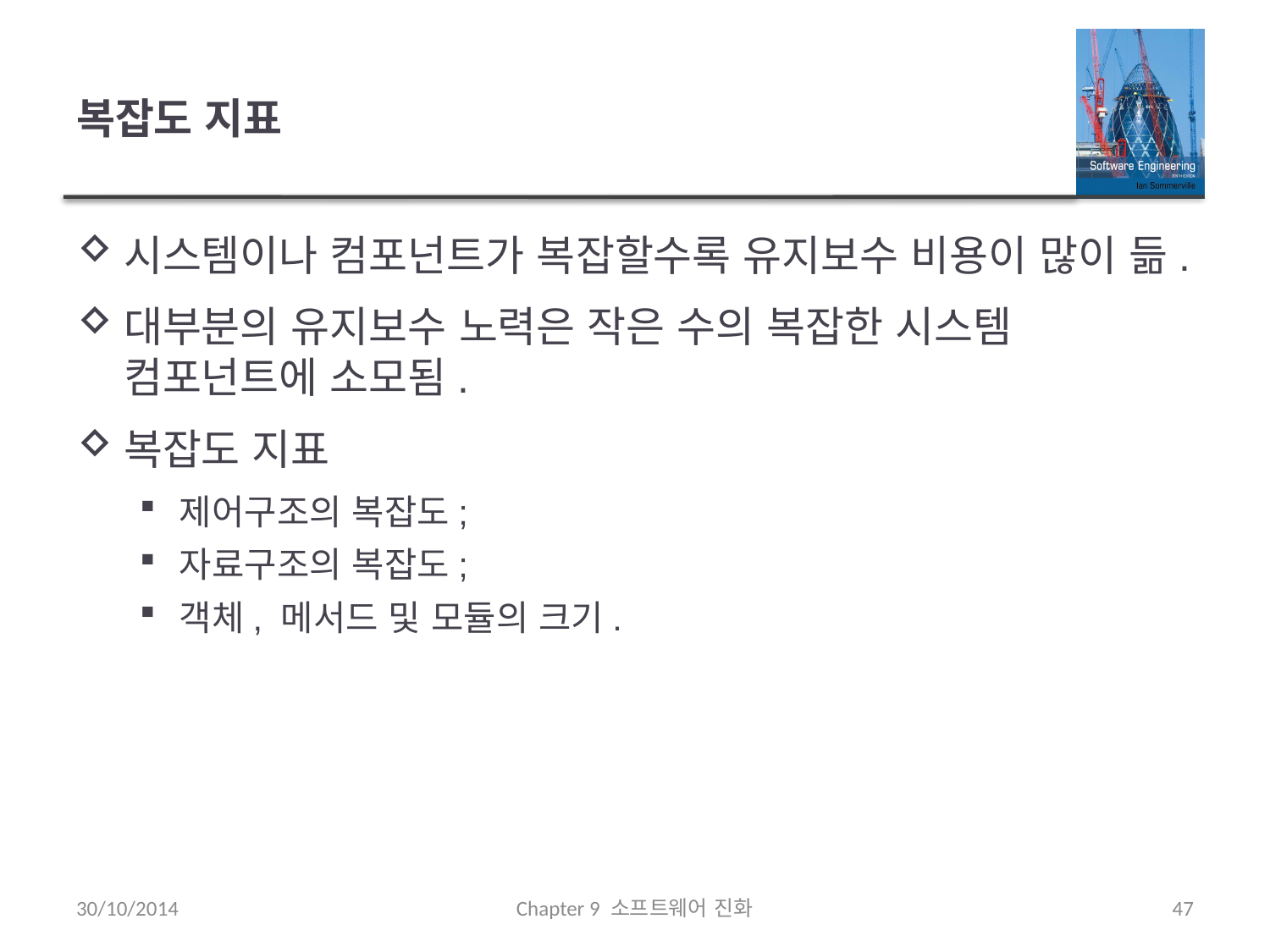

# 복잡도 지표
시스템이나 컴포넌트가 복잡할수록 유지보수 비용이 많이 듦.
대부분의 유지보수 노력은 작은 수의 복잡한 시스템 컴포넌트에 소모됨.
복잡도 지표
제어구조의 복잡도;
자료구조의 복잡도;
객체, 메서드 및 모듈의 크기.
30/10/2014
Chapter 9 소프트웨어 진화
47